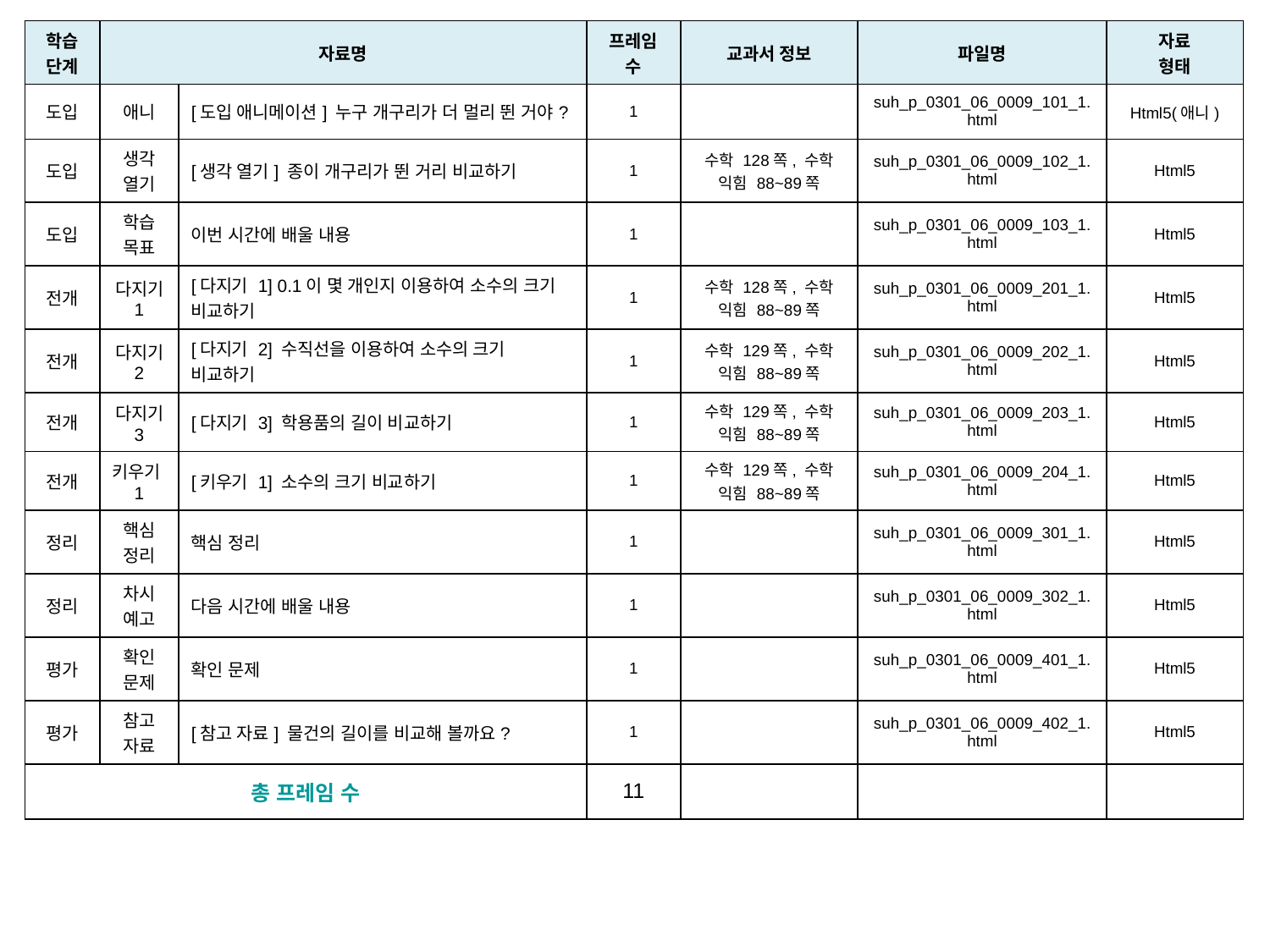

| 학습 단계 | 자료명 |  | 프레임 수 | 교과서 정보 | 파일명 | 자료 형태 |
| --- | --- | --- | --- | --- | --- | --- |
| 도입 | 애니 | [도입 애니메이션] 누구 개구리가 더 멀리 뛴 거야? | 1 |  | suh\_p\_0301\_06\_0009\_101\_1.html | Html5(애니) |
| 도입 | 생각 열기 | [생각 열기] 종이 개구리가 뛴 거리 비교하기 | 1 | 수학 128쪽, 수학 익힘 88~89쪽 | suh\_p\_0301\_06\_0009\_102\_1.html | Html5 |
| 도입 | 학습 목표 | 이번 시간에 배울 내용 | 1 |  | suh\_p\_0301\_06\_0009\_103\_1.html | Html5 |
| 전개 | 다지기 1 | [다지기 1] 0.1이 몇 개인지 이용하여 소수의 크기 비교하기 | 1 | 수학 128쪽, 수학 익힘 88~89쪽 | suh\_p\_0301\_06\_0009\_201\_1.html | Html5 |
| 전개 | 다지기 2 | [다지기 2] 수직선을 이용하여 소수의 크기 비교하기 | 1 | 수학 129쪽, 수학 익힘 88~89쪽 | suh\_p\_0301\_06\_0009\_202\_1.html | Html5 |
| 전개 | 다지기 3 | [다지기 3] 학용품의 길이 비교하기 | 1 | 수학 129쪽, 수학 익힘 88~89쪽 | suh\_p\_0301\_06\_0009\_203\_1.html | Html5 |
| 전개 | 키우기1 | [키우기 1] 소수의 크기 비교하기 | 1 | 수학 129쪽, 수학 익힘 88~89쪽 | suh\_p\_0301\_06\_0009\_204\_1.html | Html5 |
| 정리 | 핵심 정리 | 핵심 정리 | 1 |  | suh\_p\_0301\_06\_0009\_301\_1.html | Html5 |
| 정리 | 차시 예고 | 다음 시간에 배울 내용 | 1 |  | suh\_p\_0301\_06\_0009\_302\_1.html | Html5 |
| 평가 | 확인 문제 | 확인 문제 | 1 |  | suh\_p\_0301\_06\_0009\_401\_1.html | Html5 |
| 평가 | 참고 자료 | [참고 자료] 물건의 길이를 비교해 볼까요? | 1 |  | suh\_p\_0301\_06\_0009\_402\_1.html | Html5 |
| 총 프레임 수 |  |  | 11 |  |  |  |